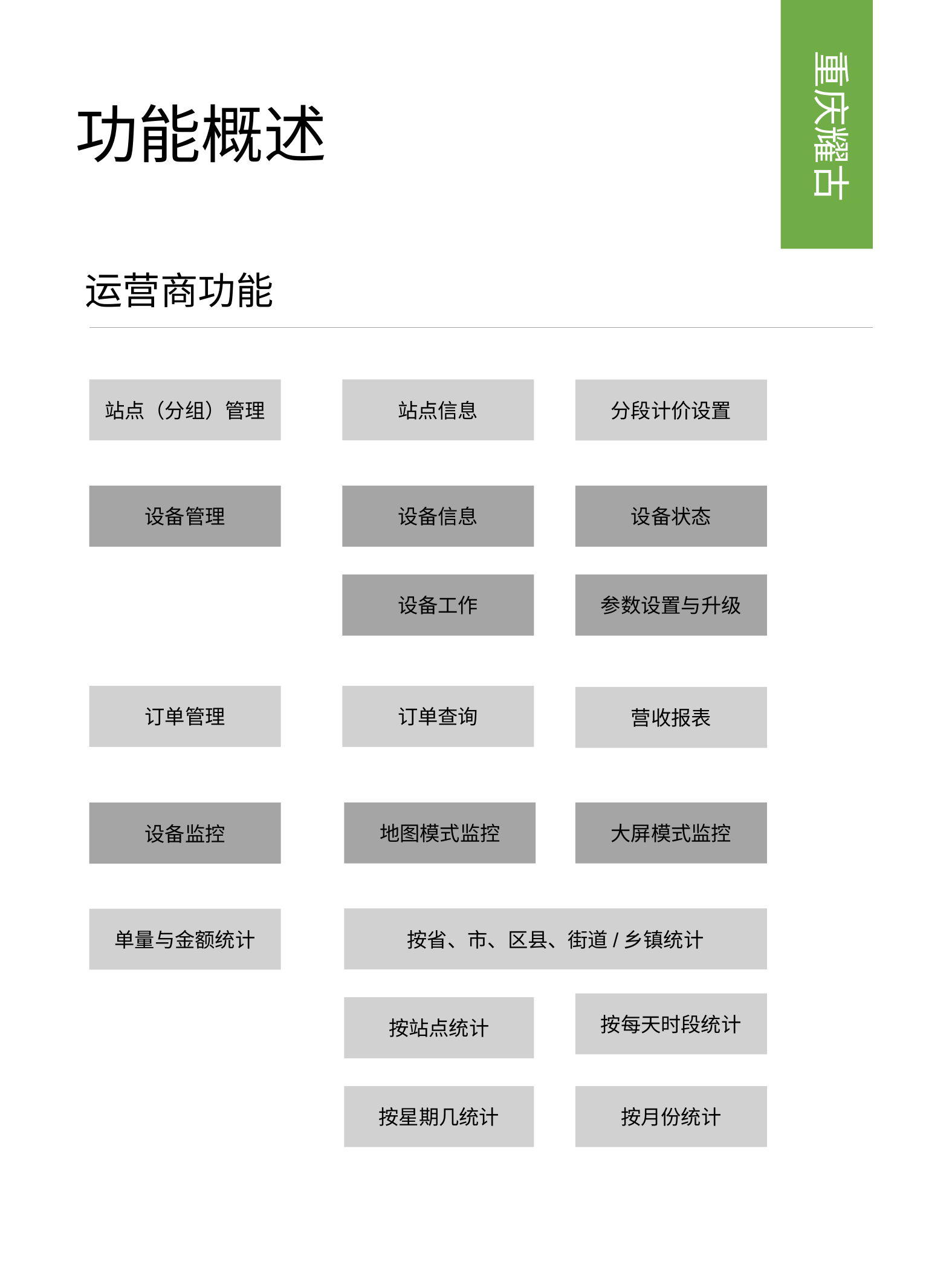

重庆耀古
功能概述
运营商功能
站点信息
站点（分组）管理
分段计价设置
设备管理
设备信息
设备状态
设备工作
参数设置与升级
订单管理
订单查询
营收报表
地图模式监控
大屏模式监控
设备监控
按省、市、区县、街道/乡镇统计
单量与金额统计
按每天时段统计
按站点统计
按星期几统计
按月份统计